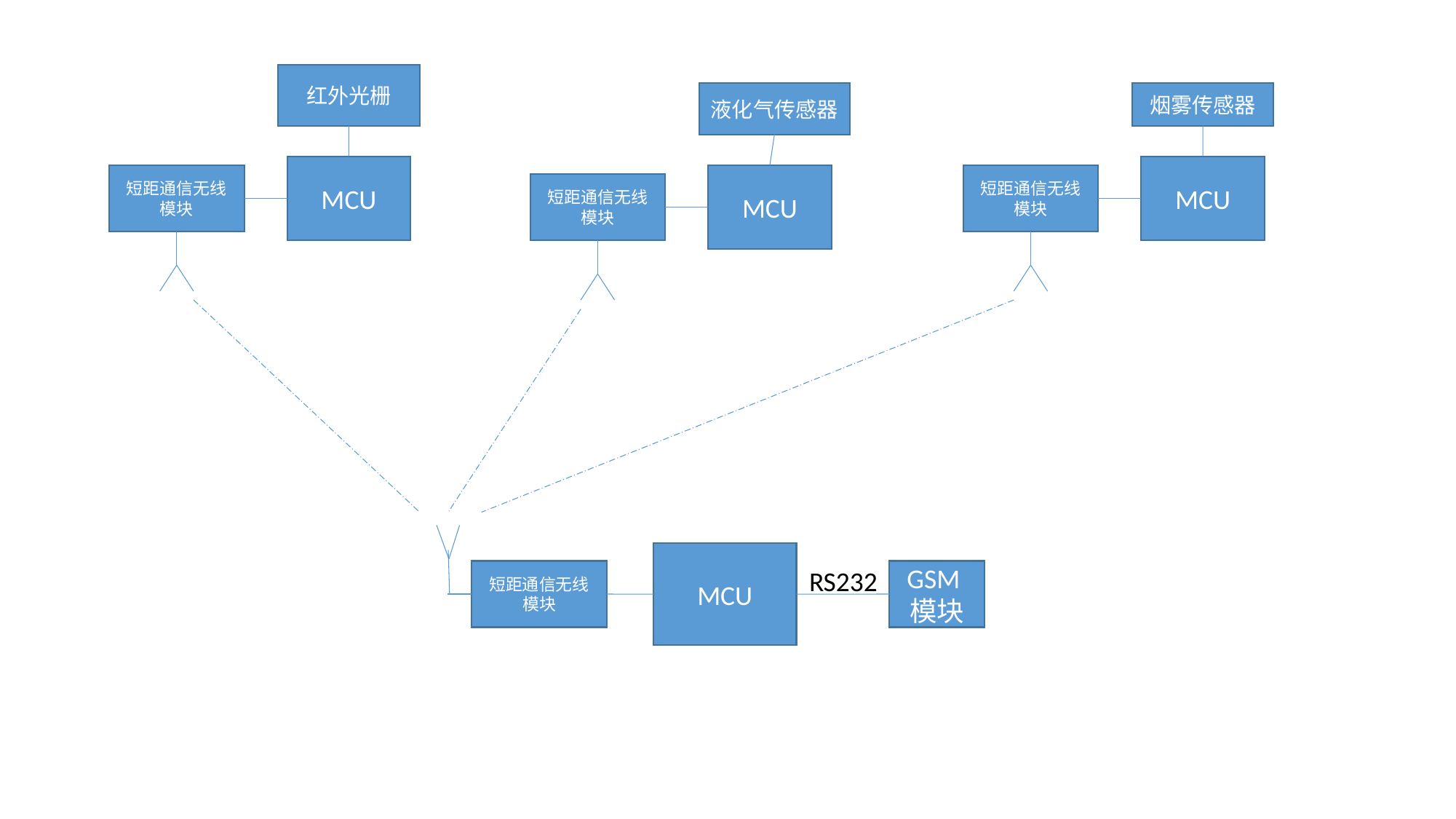

红外光栅
液化气传感器
烟雾传感器
MCU
MCU
短距通信无线模块
MCU
短距通信无线模块
短距通信无线模块
MCU
RS232
短距通信无线模块
GSM模块